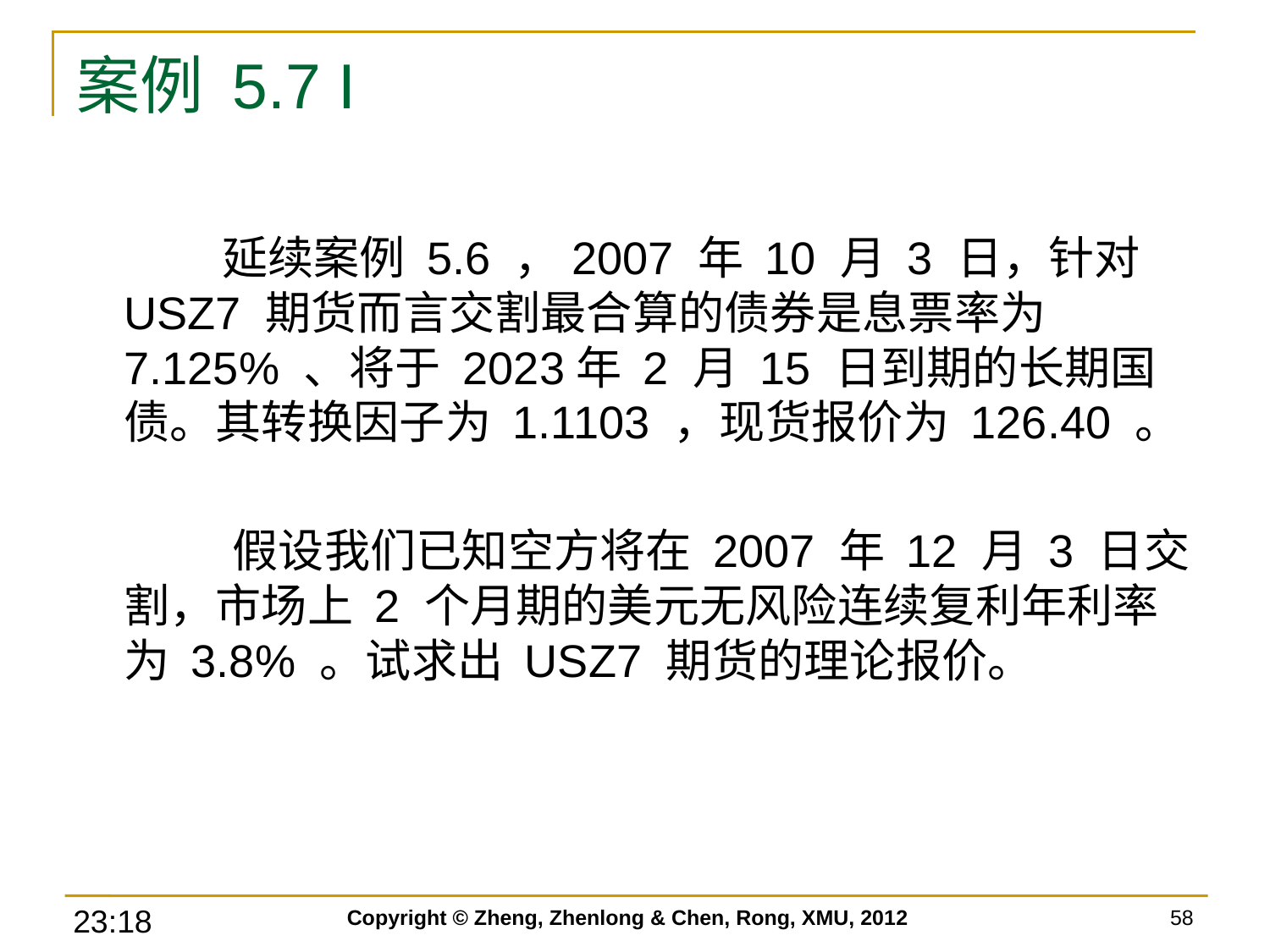

# 案例 5.7 I
             延续案例 5.6 ，2007 年 10 月 3 日，针对 USZ7 期货而言交割最合算的债券是息票率为 7.125% 、将于 2023年 2 月 15 日到期的长期国债。其转换因子为 1.1103 ，现货报价为 126.40 。

              假设我们已知空方将在 2007 年 12 月 3 日交割，市场上 2 个月期的美元无风险连续复利年利率为 3.8% 。试求出 USZ7 期货的理论报价。
Copyright © Zheng, Zhenlong & Chen, Rong, XMU, 2012
58